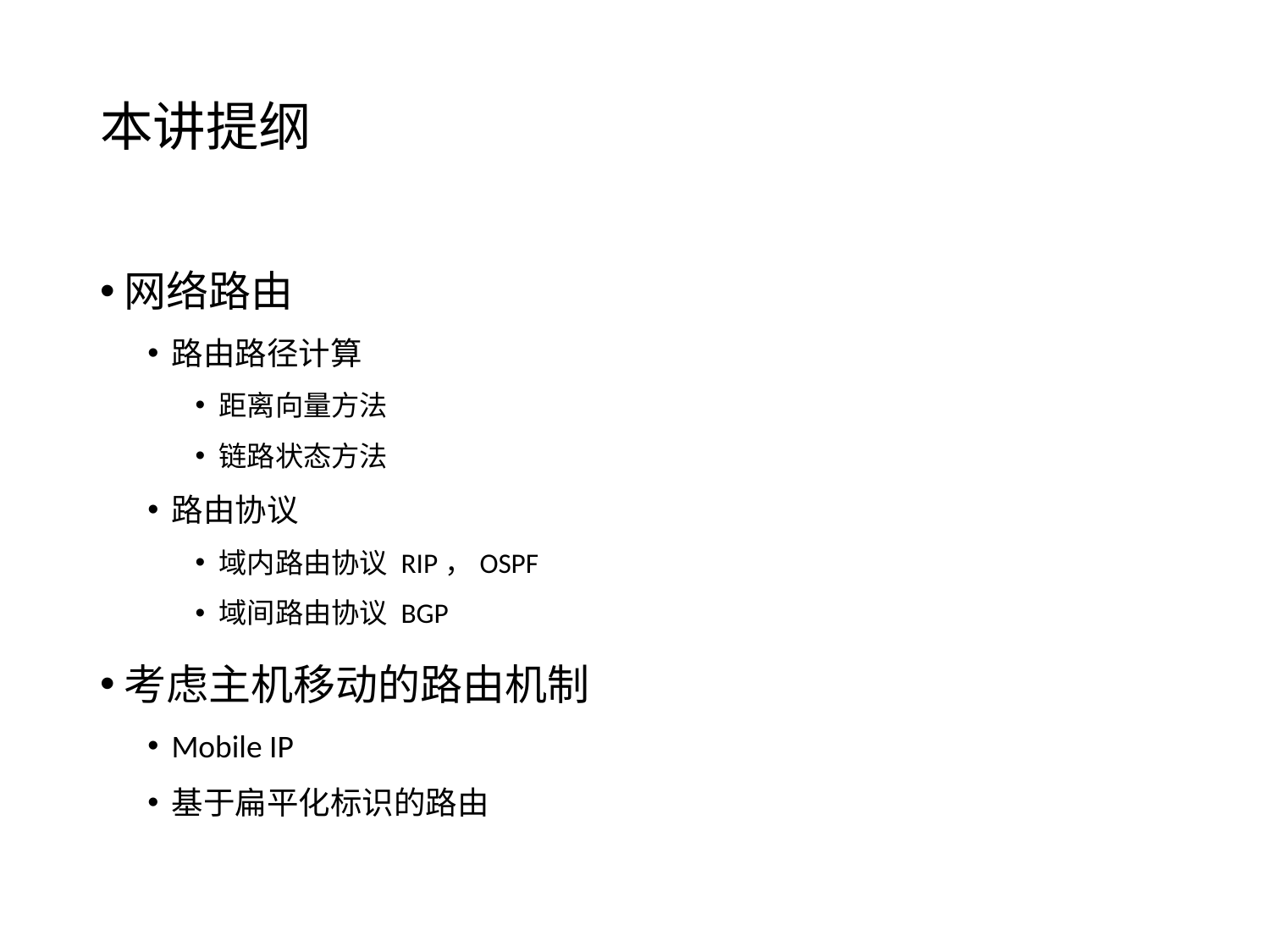

# 本讲提纲
网络路由
路由路径计算
距离向量方法
链路状态方法
路由协议
域内路由协议 RIP，OSPF
域间路由协议 BGP
考虑主机移动的路由机制
Mobile IP
基于扁平化标识的路由
2